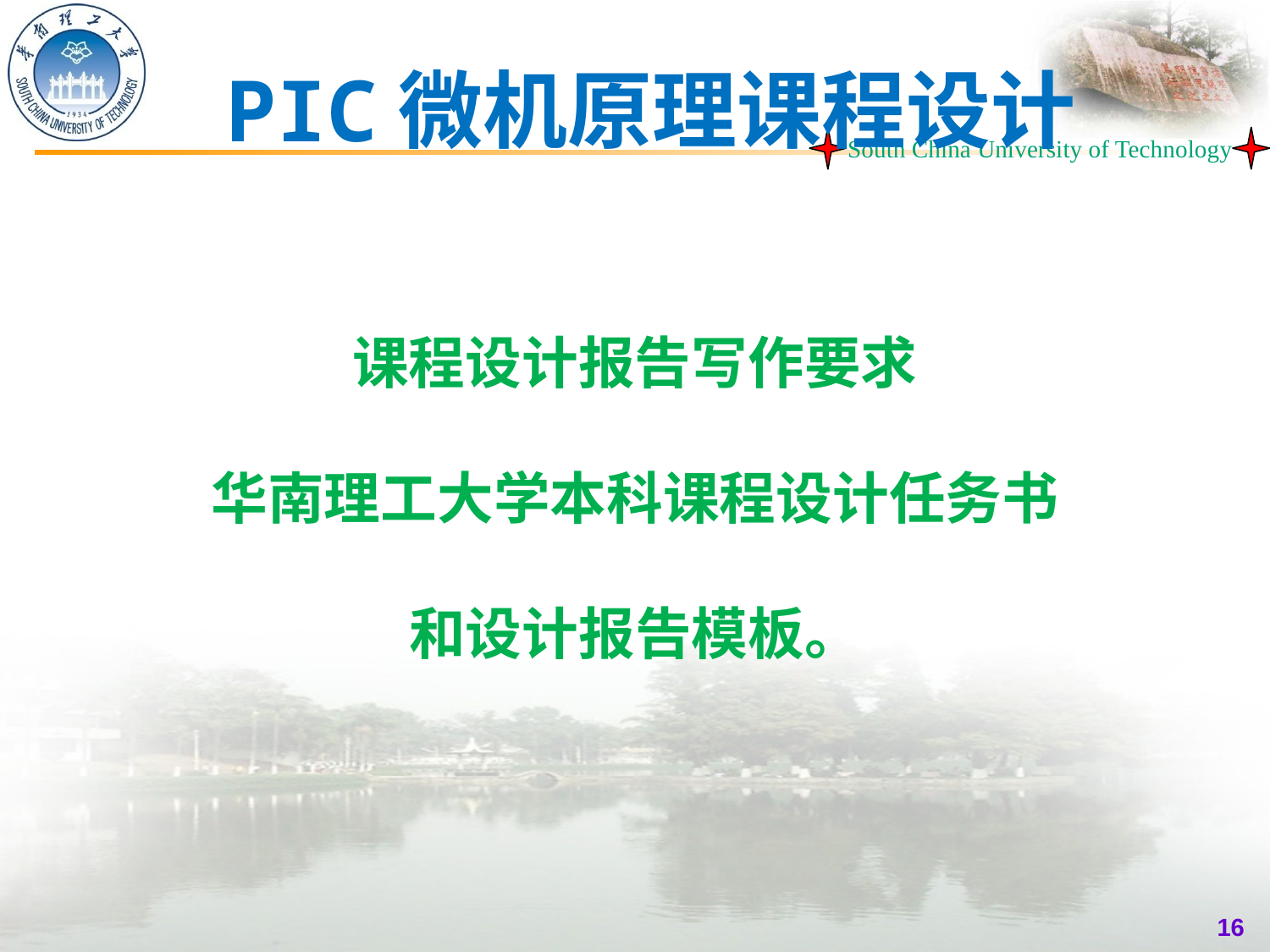

PIC微机原理课程设计
课程设计报告写作要求
华南理工大学本科课程设计任务书
和设计报告模板。